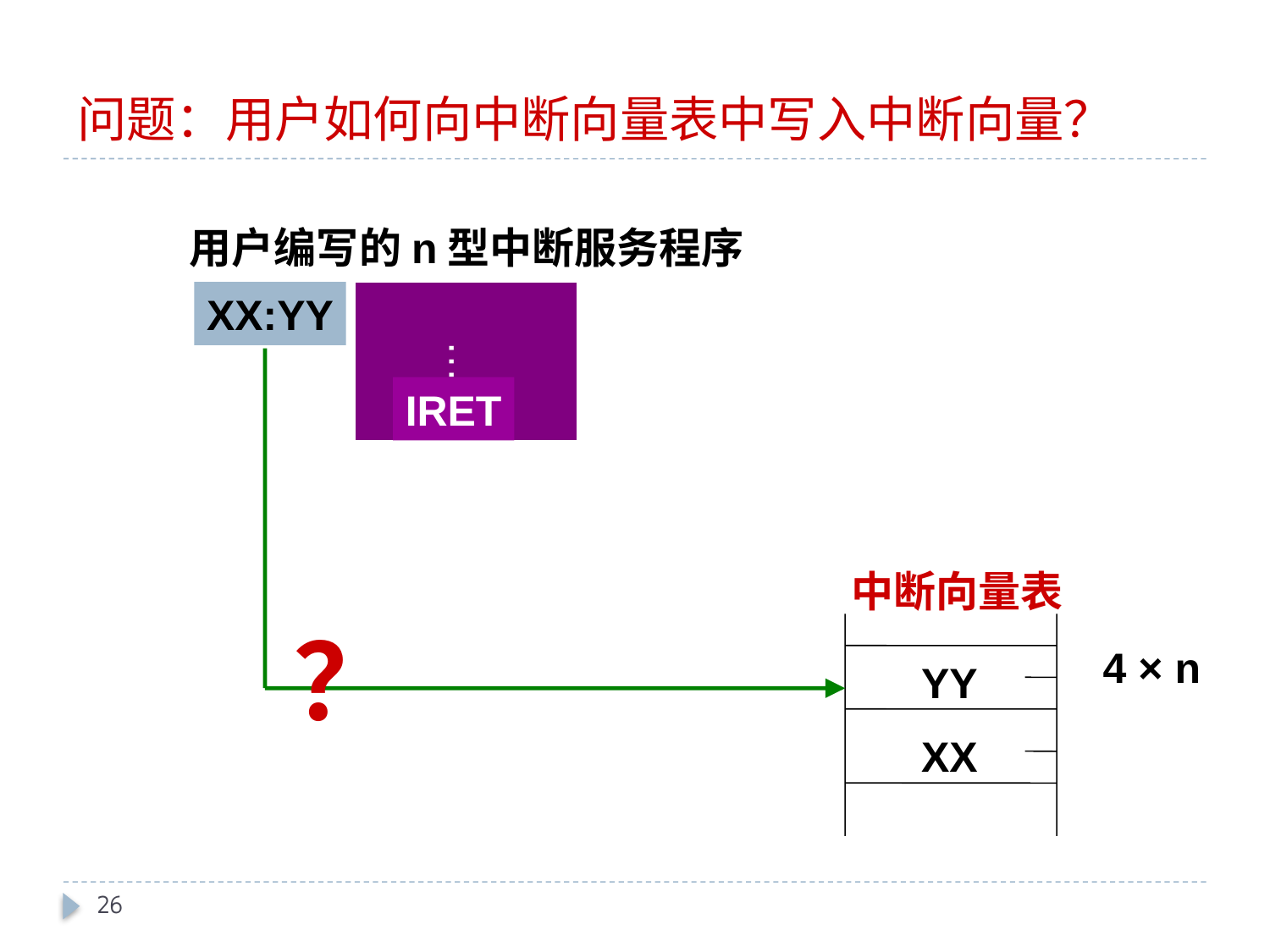

问题：用户如何向中断向量表中写入中断向量？
用户编写的n型中断服务程序
XX:YY
…
IRET

？
中断向量表

YY

XX

4 × n
26